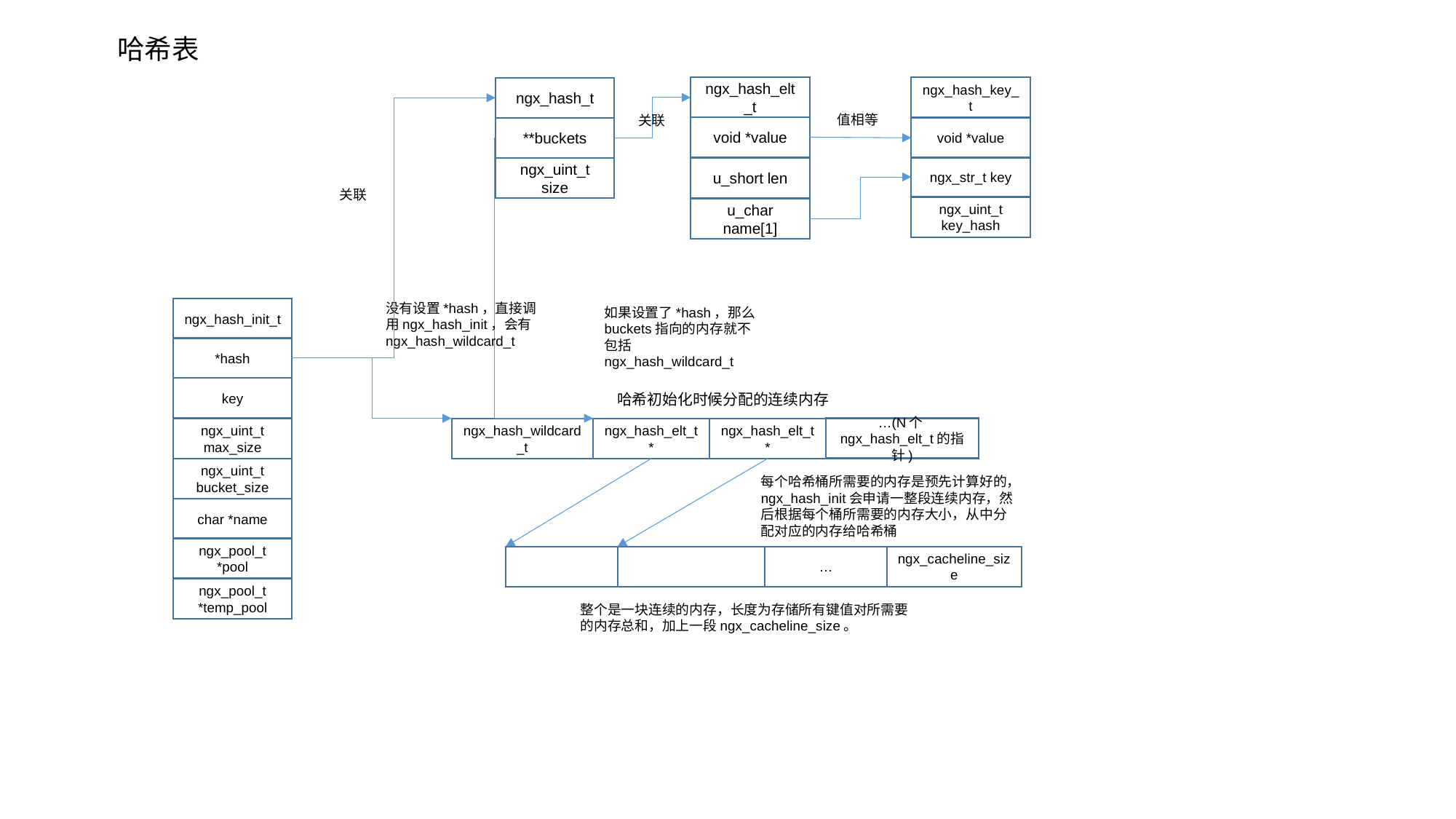

哈希表
ngx_hash_elt_t
ngx_hash_key_t
ngx_hash_t
值相等
关联
void *value
void *value
**buckets
ngx_str_t key
u_short len
ngx_uint_t size
关联
ngx_uint_t key_hash
u_char name[1]
没有设置*hash，直接调用ngx_hash_init，会有ngx_hash_wildcard_t
ngx_hash_init_t
如果设置了*hash，那么buckets指向的内存就不包括ngx_hash_wildcard_t
*hash
key
哈希初始化时候分配的连续内存
…(N个ngx_hash_elt_t的指针)
ngx_uint_t max_size
ngx_hash_elt_t *
ngx_hash_elt_t *
ngx_hash_wildcard_t
ngx_uint_t bucket_size
每个哈希桶所需要的内存是预先计算好的，ngx_hash_init会申请一整段连续内存，然后根据每个桶所需要的内存大小，从中分配对应的内存给哈希桶
char *name
ngx_pool_t *pool
…
ngx_cacheline_size

ngx_pool_t *temp_pool
整个是一块连续的内存，长度为存储所有键值对所需要的内存总和，加上一段ngx_cacheline_size。